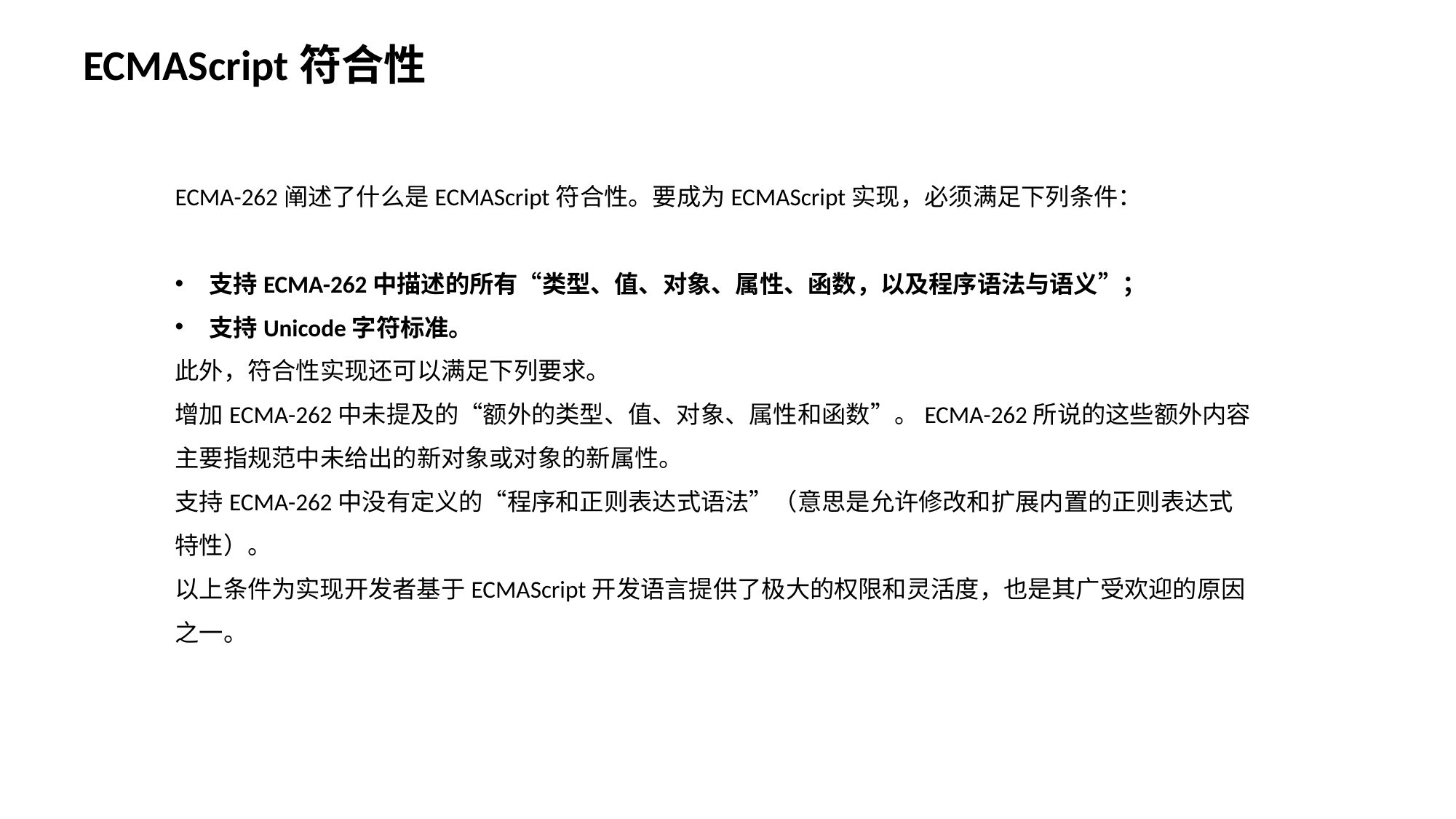

ECMAScript符合性
ECMA-262阐述了什么是ECMAScript符合性。要成为ECMAScript实现，必须满足下列条件：

支持ECMA-262中描述的所有“类型、值、对象、属性、函数，以及程序语法与语义”；
支持Unicode字符标准。
此外，符合性实现还可以满足下列要求。
增加ECMA-262中未提及的“额外的类型、值、对象、属性和函数”。ECMA-262所说的这些额外内容主要指规范中未给出的新对象或对象的新属性。
支持ECMA-262中没有定义的“程序和正则表达式语法”（意思是允许修改和扩展内置的正则表达式特性）。
以上条件为实现开发者基于ECMAScript开发语言提供了极大的权限和灵活度，也是其广受欢迎的原因之一。